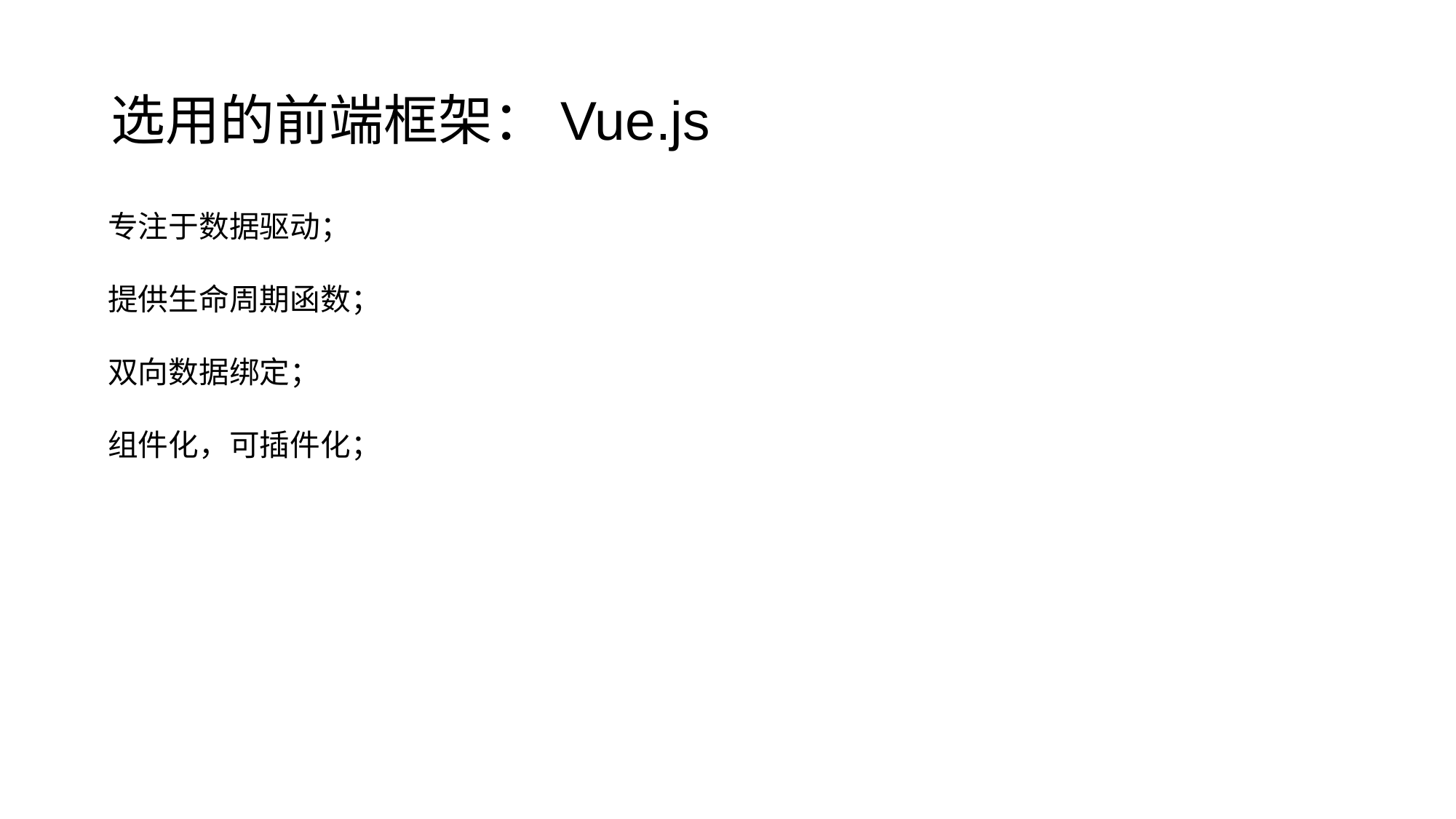

# 选用的前端框架：Vue.js
专注于数据驱动；

提供生命周期函数；

双向数据绑定；

组件化，可插件化；